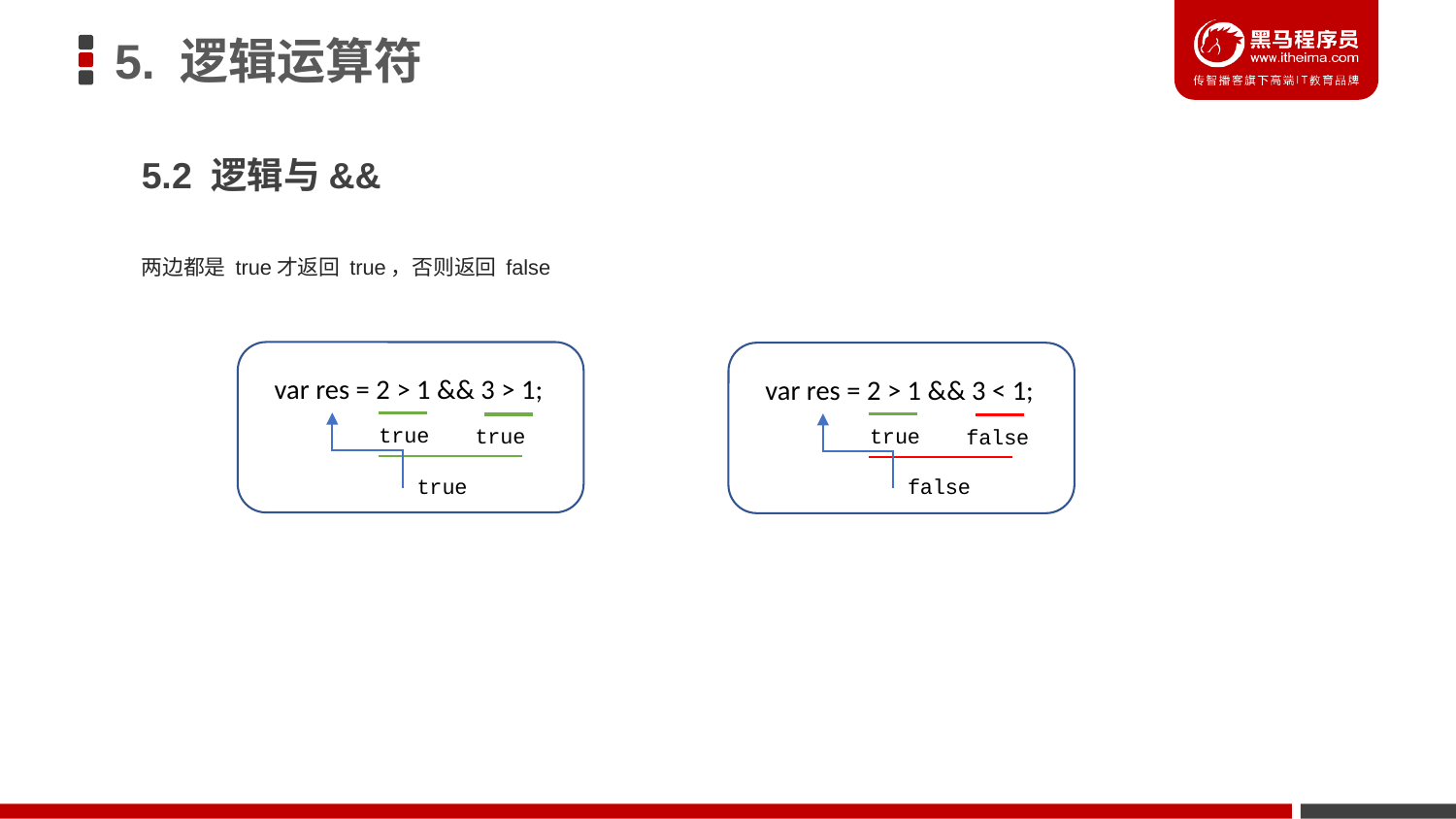

# 5. 逻辑运算符
5.2 逻辑与&&
两边都是 true才返回 true，否则返回 false

var res = 2 > 1 && 3 > 1;
true
true
true

var res = 2 > 1 && 3 < 1;
true
false
false